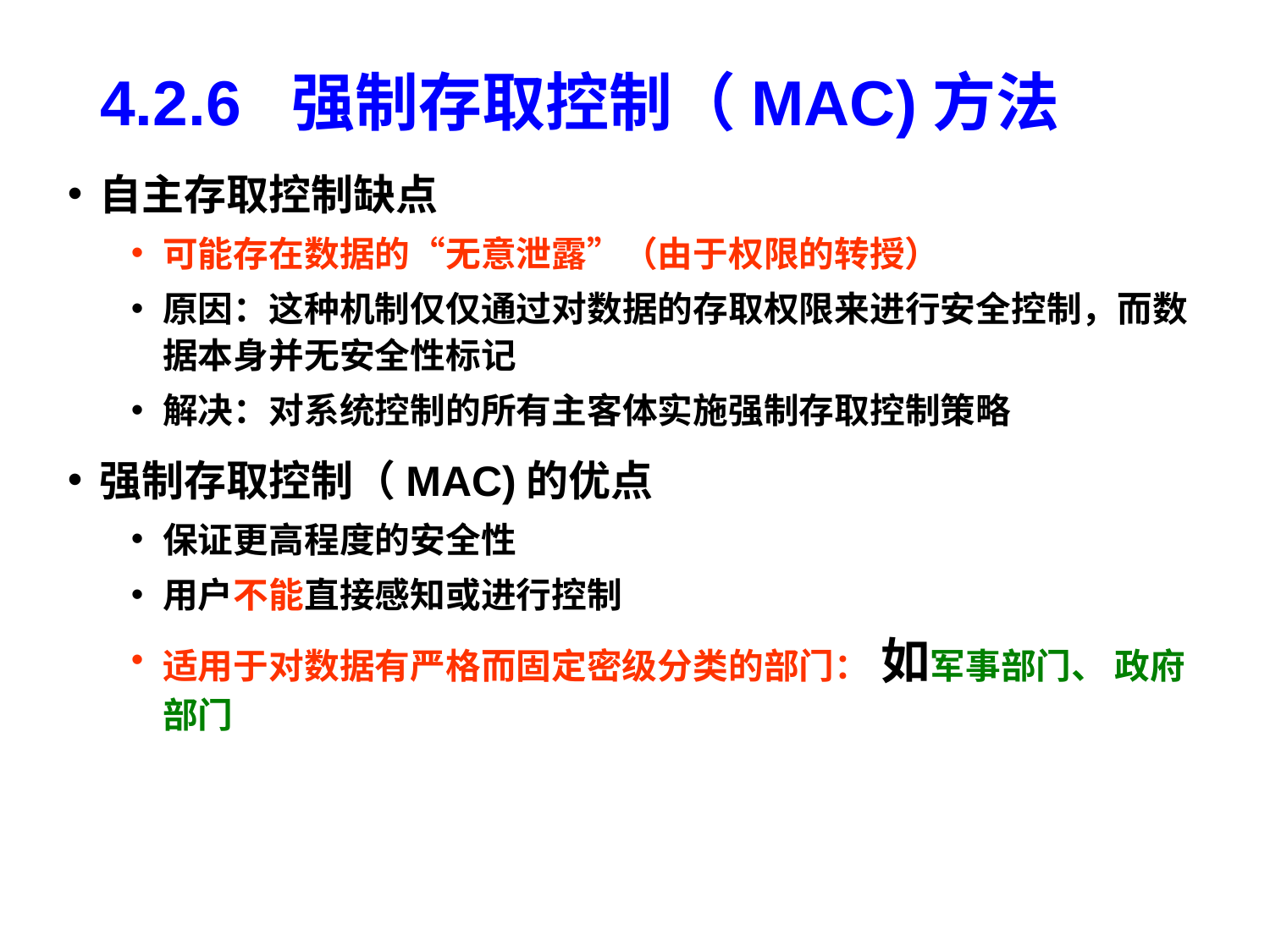

# 4.2.6  强制存取控制（MAC)方法
自主存取控制缺点
可能存在数据的“无意泄露”（由于权限的转授）
原因：这种机制仅仅通过对数据的存取权限来进行安全控制，而数据本身并无安全性标记
解决：对系统控制的所有主客体实施强制存取控制策略
强制存取控制（MAC)的优点
保证更高程度的安全性
用户不能直接感知或进行控制
适用于对数据有严格而固定密级分类的部门： 如军事部门、 政府部门